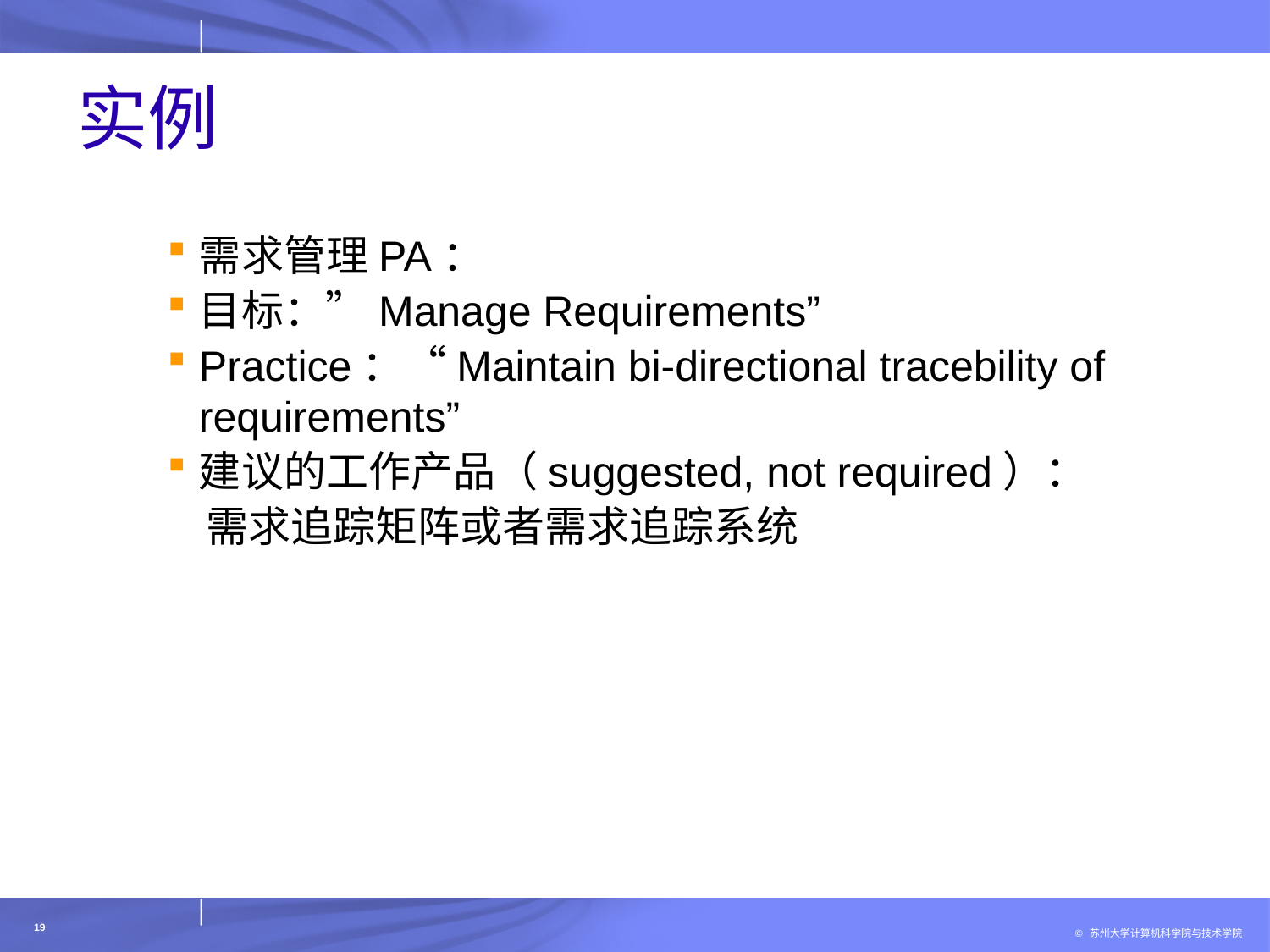

# 实例
需求管理PA：
目标：”Manage Requirements”
Practice：“Maintain bi-directional tracebility of requirements”
建议的工作产品（suggested, not required）：
   需求追踪矩阵或者需求追踪系统

19